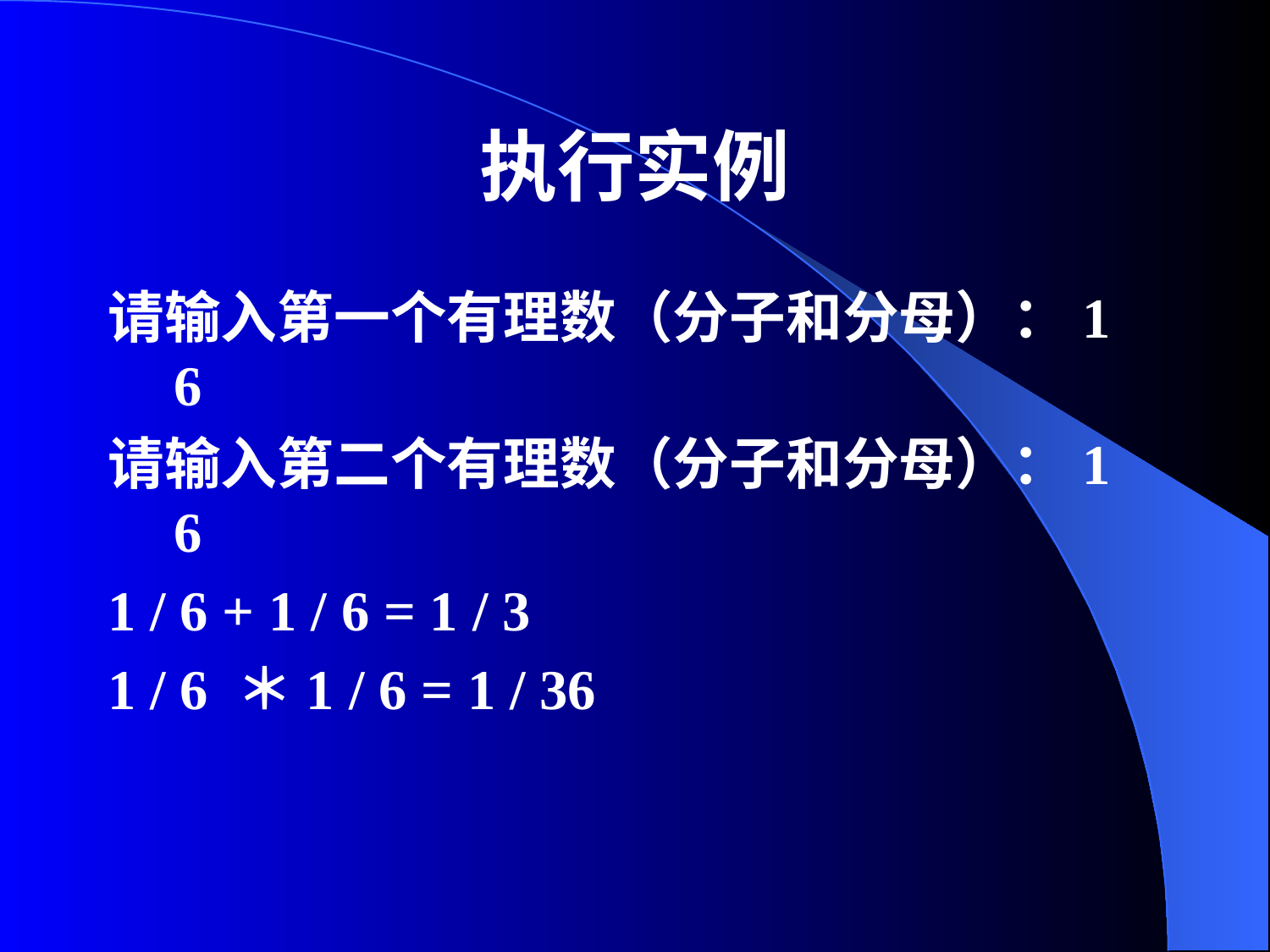

# 执行实例
请输入第一个有理数（分子和分母）：1  6
请输入第二个有理数（分子和分母）：1  6
1 / 6 + 1 / 6 = 1 / 3
1 / 6 ＊1 / 6 = 1 / 36